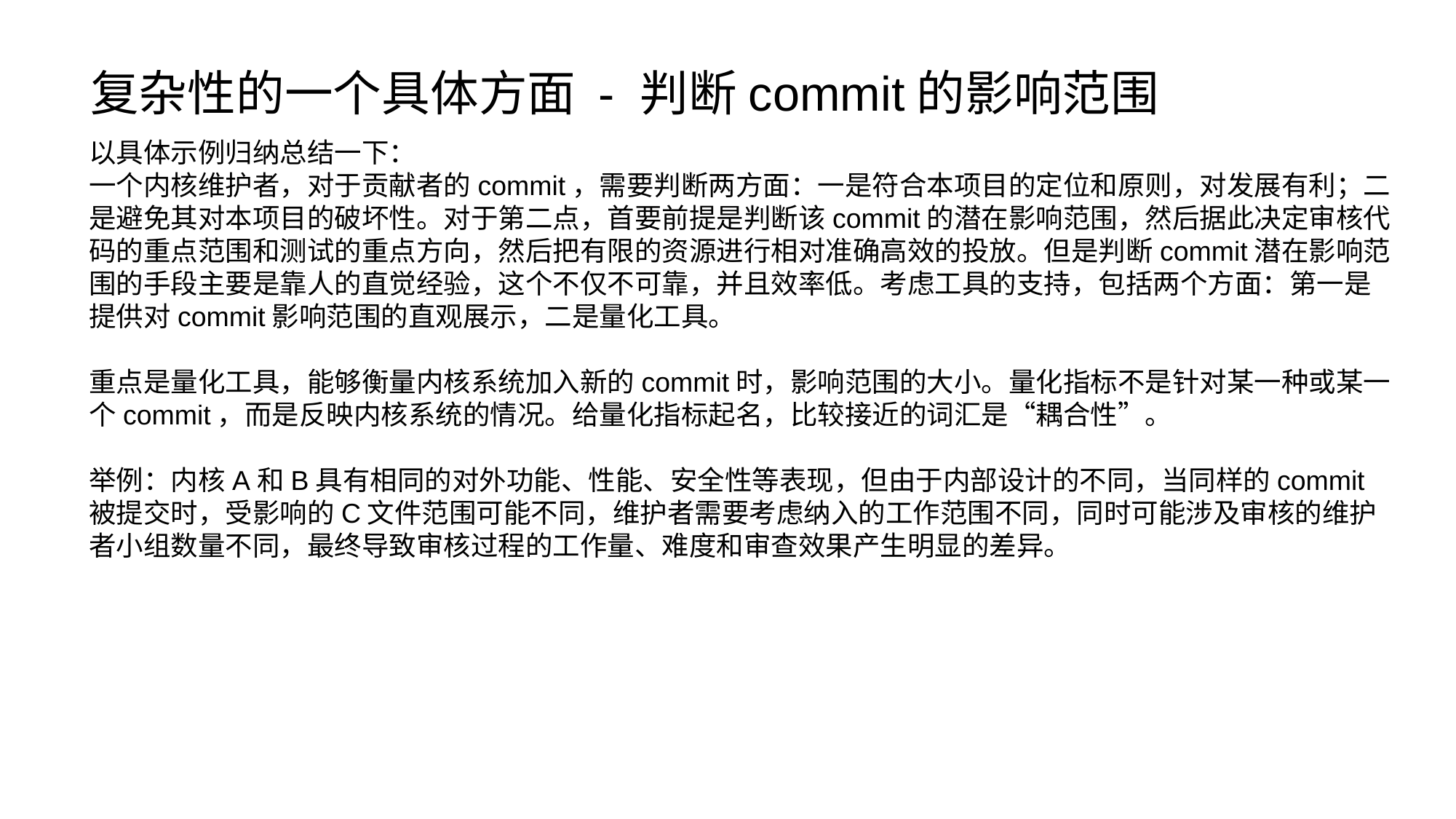

复杂性的一个具体方面 - 判断commit的影响范围
以具体示例归纳总结一下：
一个内核维护者，对于贡献者的commit，需要判断两方面：一是符合本项目的定位和原则，对发展有利；二是避免其对本项目的破坏性。对于第二点，首要前提是判断该commit的潜在影响范围，然后据此决定审核代码的重点范围和测试的重点方向，然后把有限的资源进行相对准确高效的投放。但是判断commit潜在影响范围的手段主要是靠人的直觉经验，这个不仅不可靠，并且效率低。考虑工具的支持，包括两个方面：第一是提供对commit影响范围的直观展示，二是量化工具。

重点是量化工具，能够衡量内核系统加入新的commit时，影响范围的大小。量化指标不是针对某一种或某一个commit，而是反映内核系统的情况。给量化指标起名，比较接近的词汇是“耦合性”。

举例：内核A和B具有相同的对外功能、性能、安全性等表现，但由于内部设计的不同，当同样的commit被提交时，受影响的C文件范围可能不同，维护者需要考虑纳入的工作范围不同，同时可能涉及审核的维护者小组数量不同，最终导致审核过程的工作量、难度和审查效果产生明显的差异。